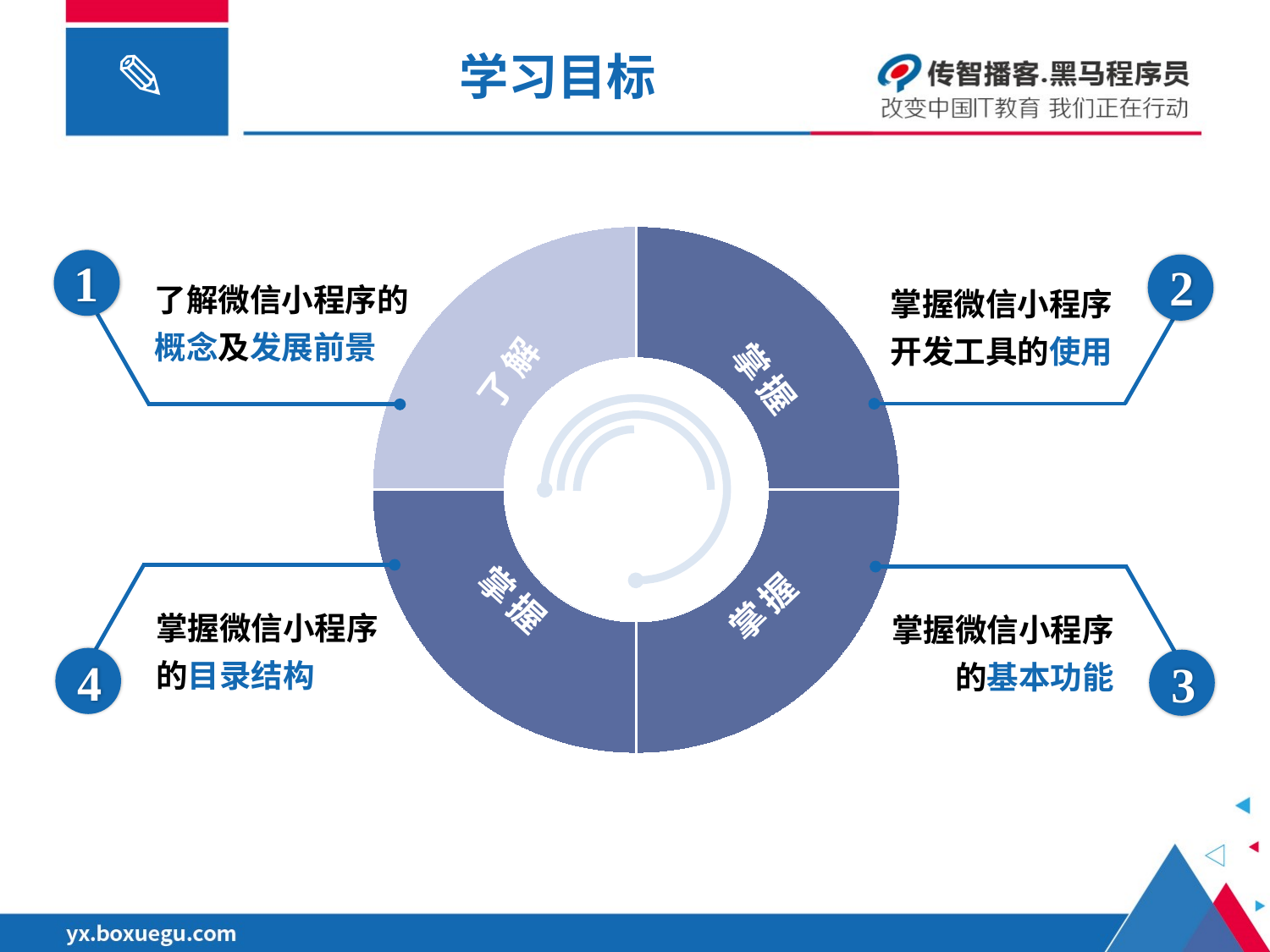

# 学习目标

### Chart

| Category | 销售额 |
|---|---|
| 熟悉知识 | 2.0 |
| 熟悉知识 | 2.0 |
| 熟悉知识 | 2.0 |
| 熟悉知识 | 2.0 |
了解
掌握

掌握
1

了解微信小程序的概念及发展前景
2

掌握微信小程序开发工具的使用
4

掌握微信小程序的目录结构
3

掌握微信小程序的基本功能